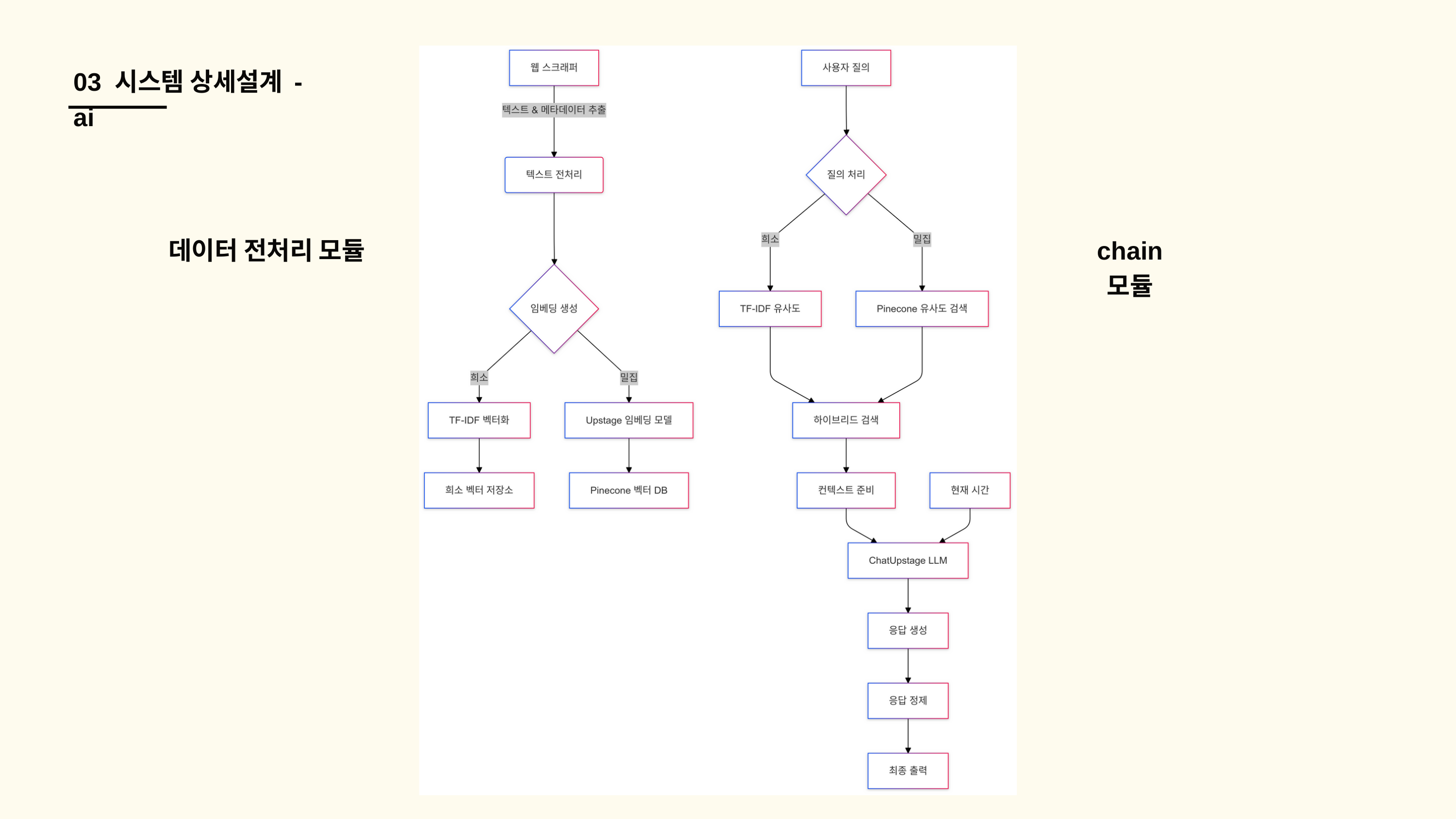

03 시스템 상세설계 - ai

데이터 전처리 모듈
chain 모듈